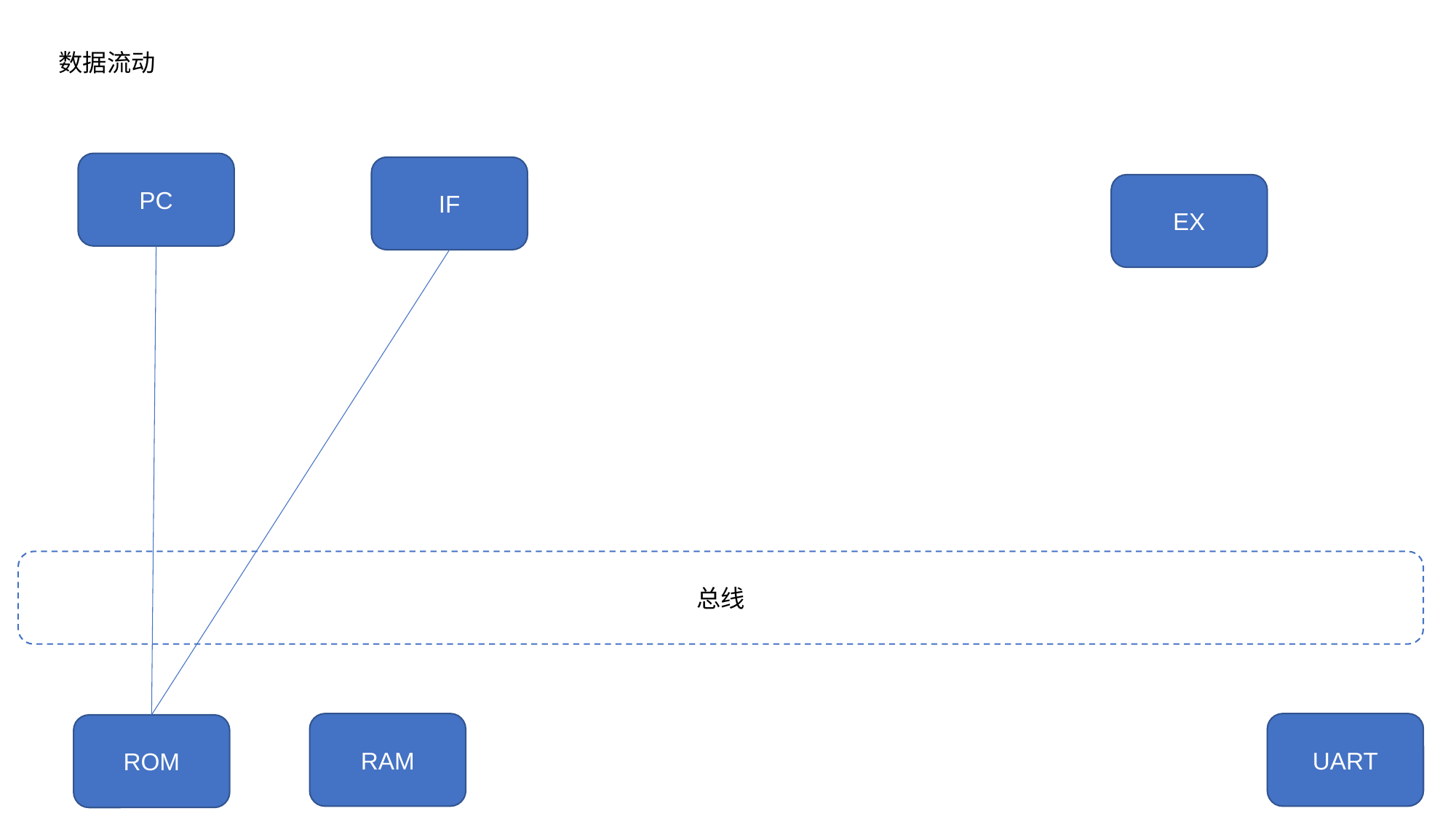

数据流动
PC
IF
EX
总线
RAM
UART
ROM